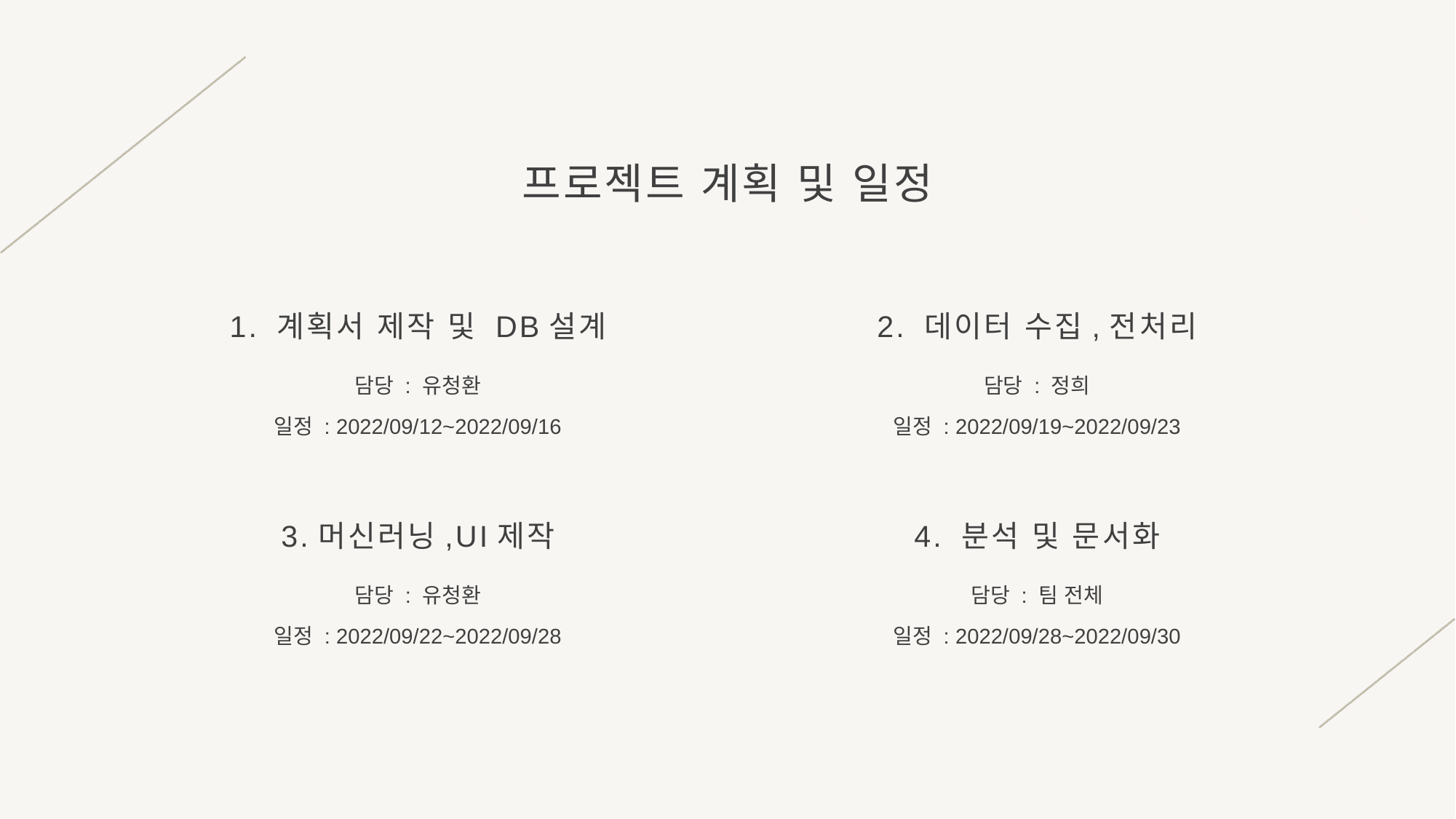

# 프로젝트 계획 및 일정
1. 계획서 제작 및 DB설계
2. 데이터 수집,전처리
담당 : 유청환
일정 : 2022/09/12~2022/09/16
담당 : 정희
일정 : 2022/09/19~2022/09/23
3.머신러닝,UI제작
4. 분석 및 문서화
담당 : 유청환
일정 : 2022/09/22~2022/09/28

담당 : 팀 전체
일정 : 2022/09/28~2022/09/30